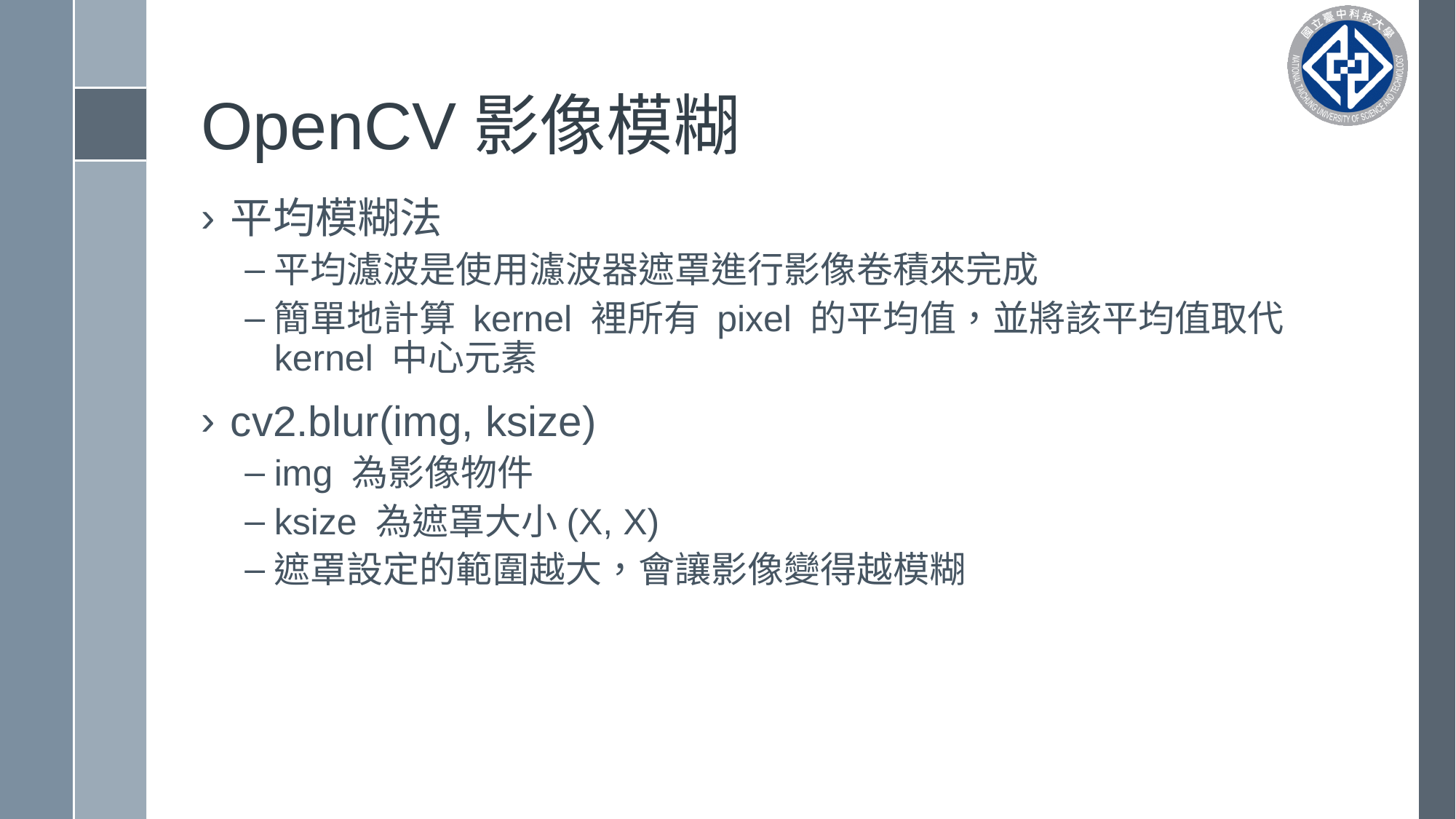

# OpenCV影像模糊
平均模糊法
平均濾波是使用濾波器遮罩進行影像卷積來完成
簡單地計算 kernel 裡所有 pixel 的平均值，並將該平均值取代 kernel 中心元素
cv2.blur(img, ksize)
img 為影像物件
ksize 為遮罩大小(X, X)
遮罩設定的範圍越大，會讓影像變得越模糊